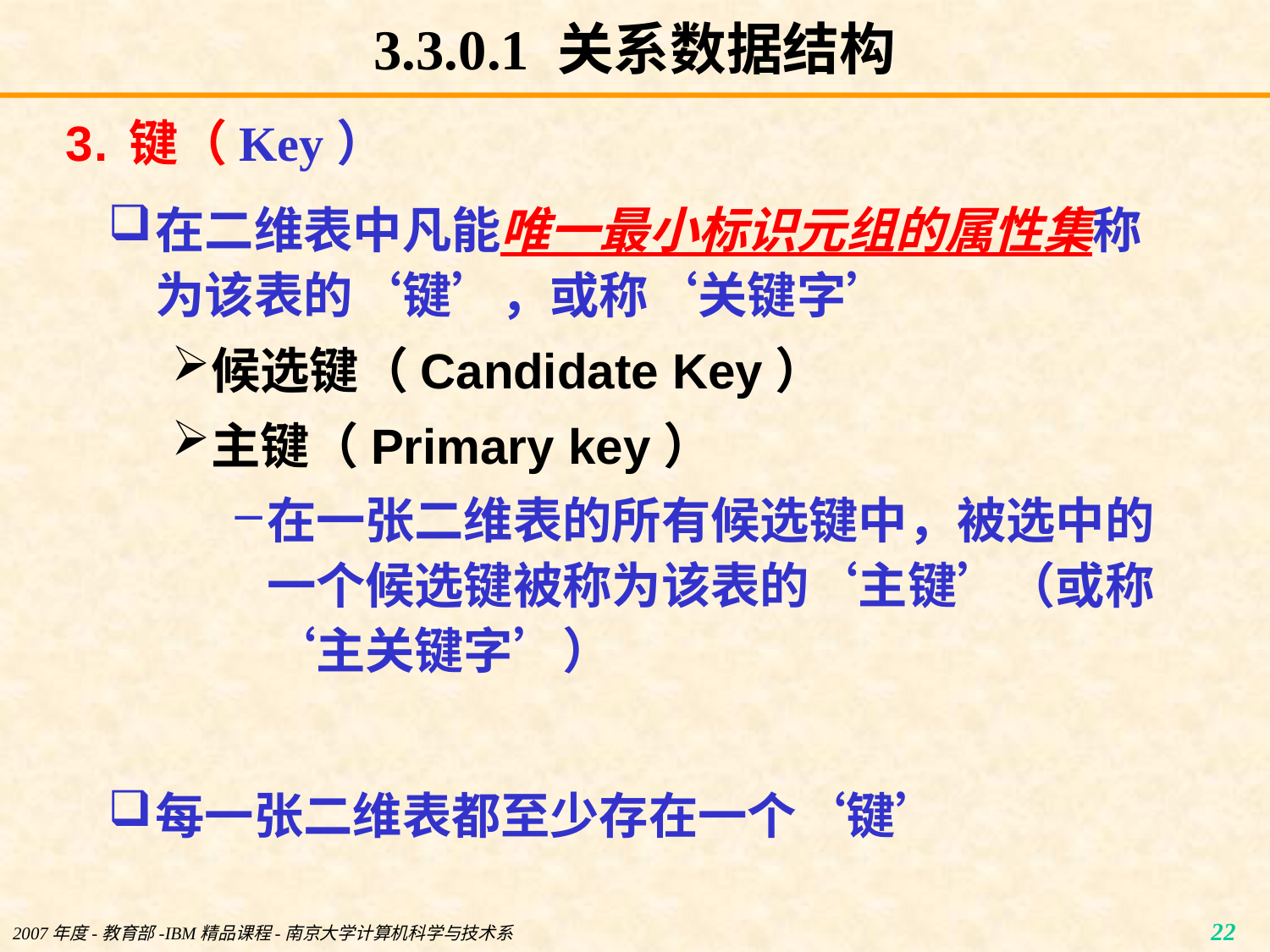

# 3.3.0.1 关系数据结构
键（Key）
在二维表中凡能唯一最小标识元组的属性集称为该表的‘键’，或称‘关键字’
候选键（Candidate Key）
主键（Primary key）
在一张二维表的所有候选键中，被选中的一个候选键被称为该表的‘主键’（或称‘主关键字’）

每一张二维表都至少存在一个‘键’
22
2007年度-教育部-IBM精品课程-南京大学计算机科学与技术系